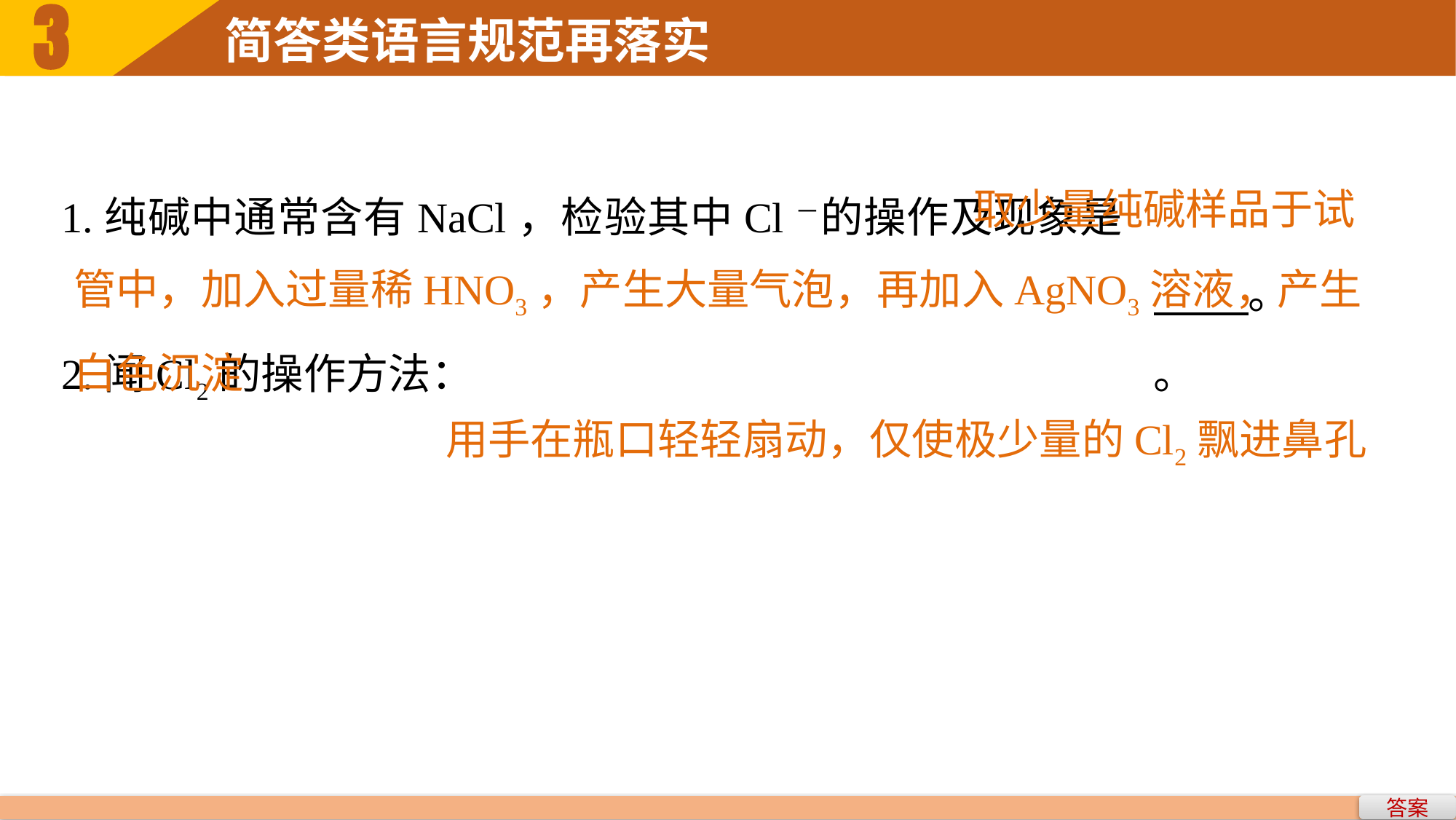

取少量纯碱样品于试管中，加入过量稀HNO3，产生大量气泡，再加入AgNO3溶液，产生白色沉淀
1.纯碱中通常含有NaCl，检验其中Cl－的操作及现象是													          。
2.闻Cl2的操作方法：							。
用手在瓶口轻轻扇动，仅使极少量的Cl2飘进鼻孔
答案